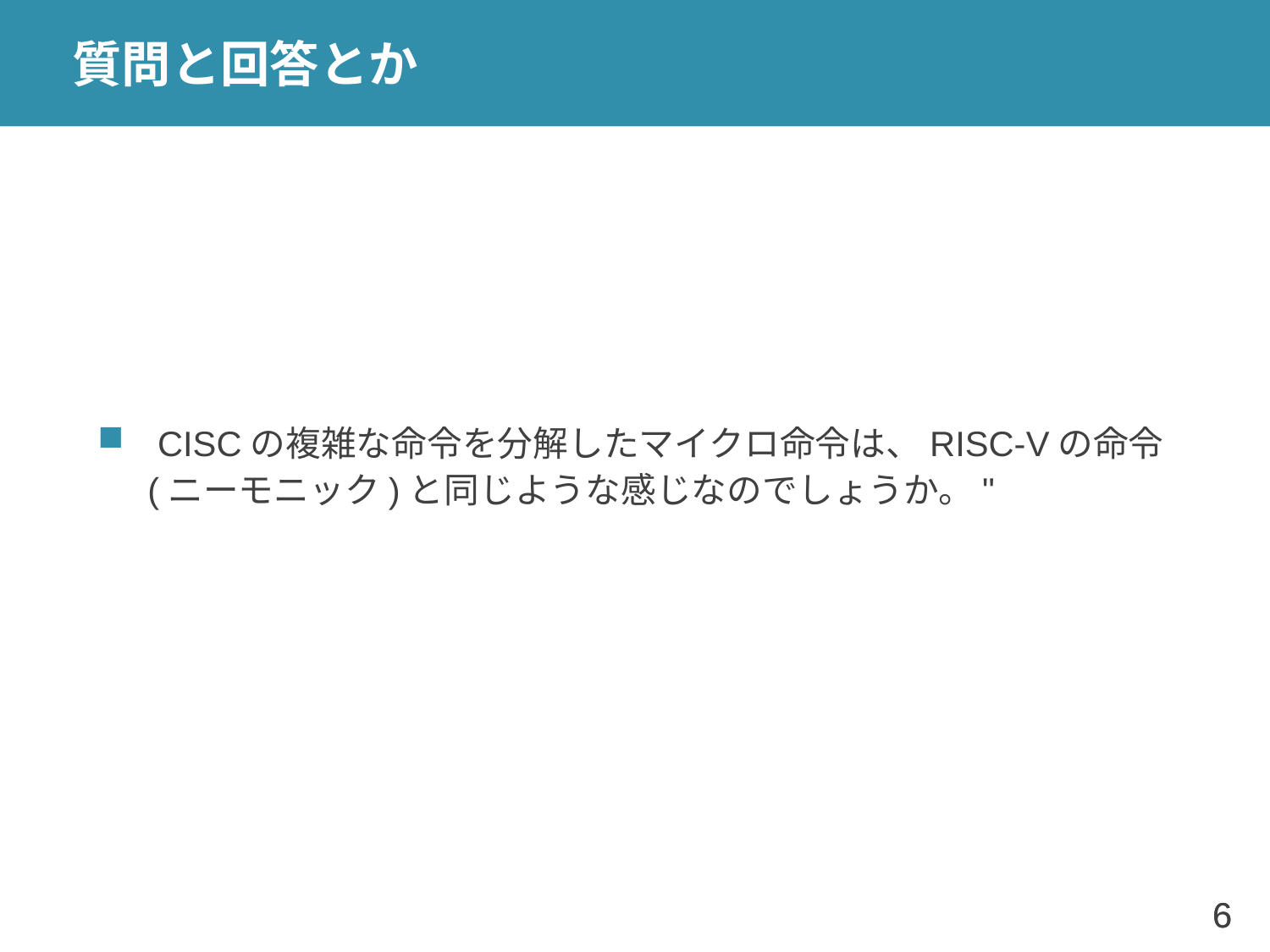

# 質問と回答とか
 CISCの複雑な命令を分解したマイクロ命令は、RISC-Vの命令(ニーモニック)と同じような感じなのでしょうか。"